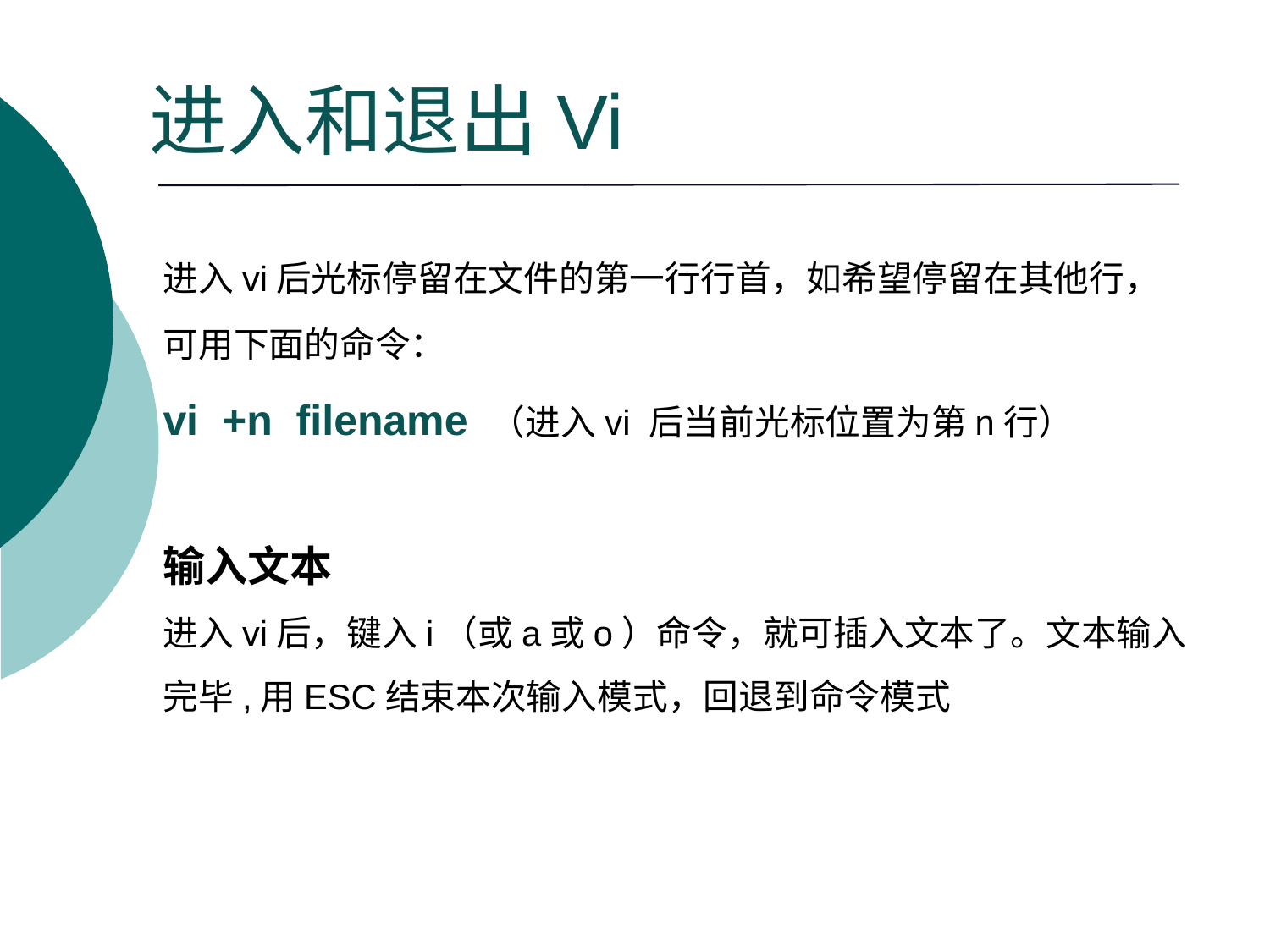

# 进入和退出Vi
进入vi后光标停留在文件的第一行行首，如希望停留在其他行，
可用下面的命令：
vi  +n  filename （进入vi 后当前光标位置为第n行）

输入文本
进入vi后，键入i（或a或o）命令，就可插入文本了。文本输入完毕,用ESC结束本次输入模式，回退到命令模式
9